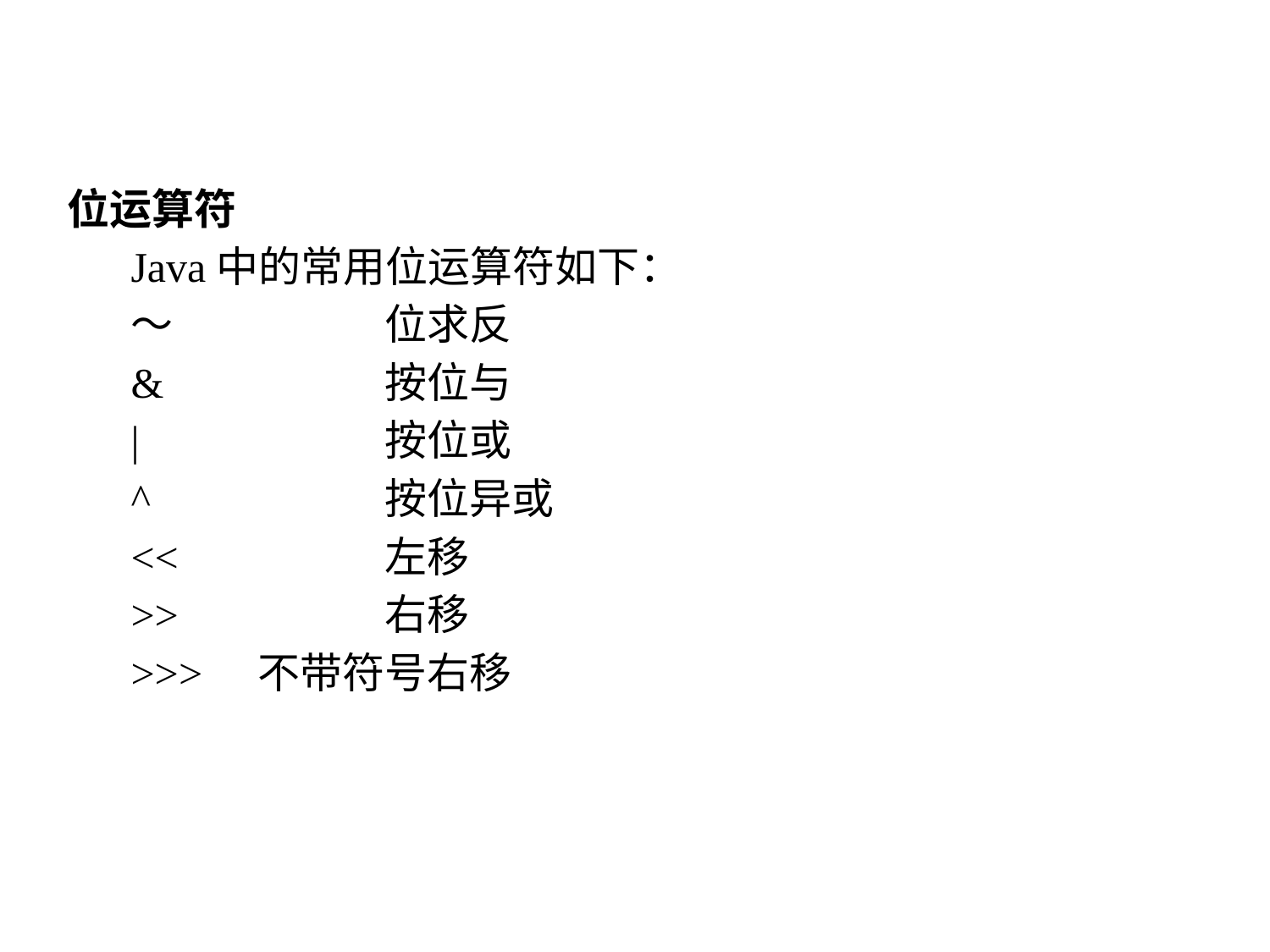

位运算符
Java中的常用位运算符如下：
～		位求反
&		按位与
|		按位或
^		按位异或
<<		左移
>>		右移
>>>	不带符号右移